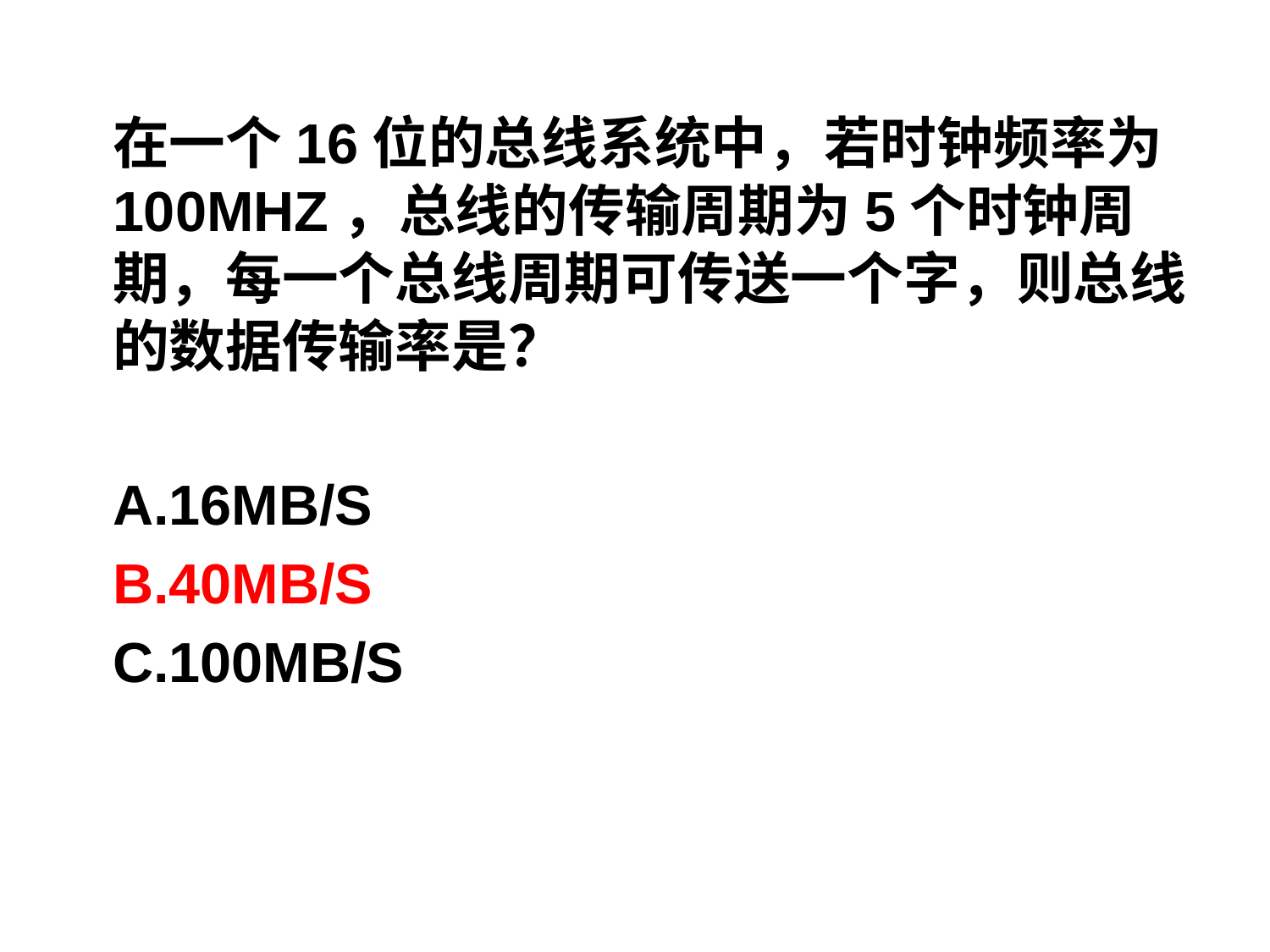

#
在一个16位的总线系统中，若时钟频率为100MHZ，总线的传输周期为5个时钟周期，每一个总线周期可传送一个字，则总线的数据传输率是？

A.16MB/S
B.40MB/S
C.100MB/S